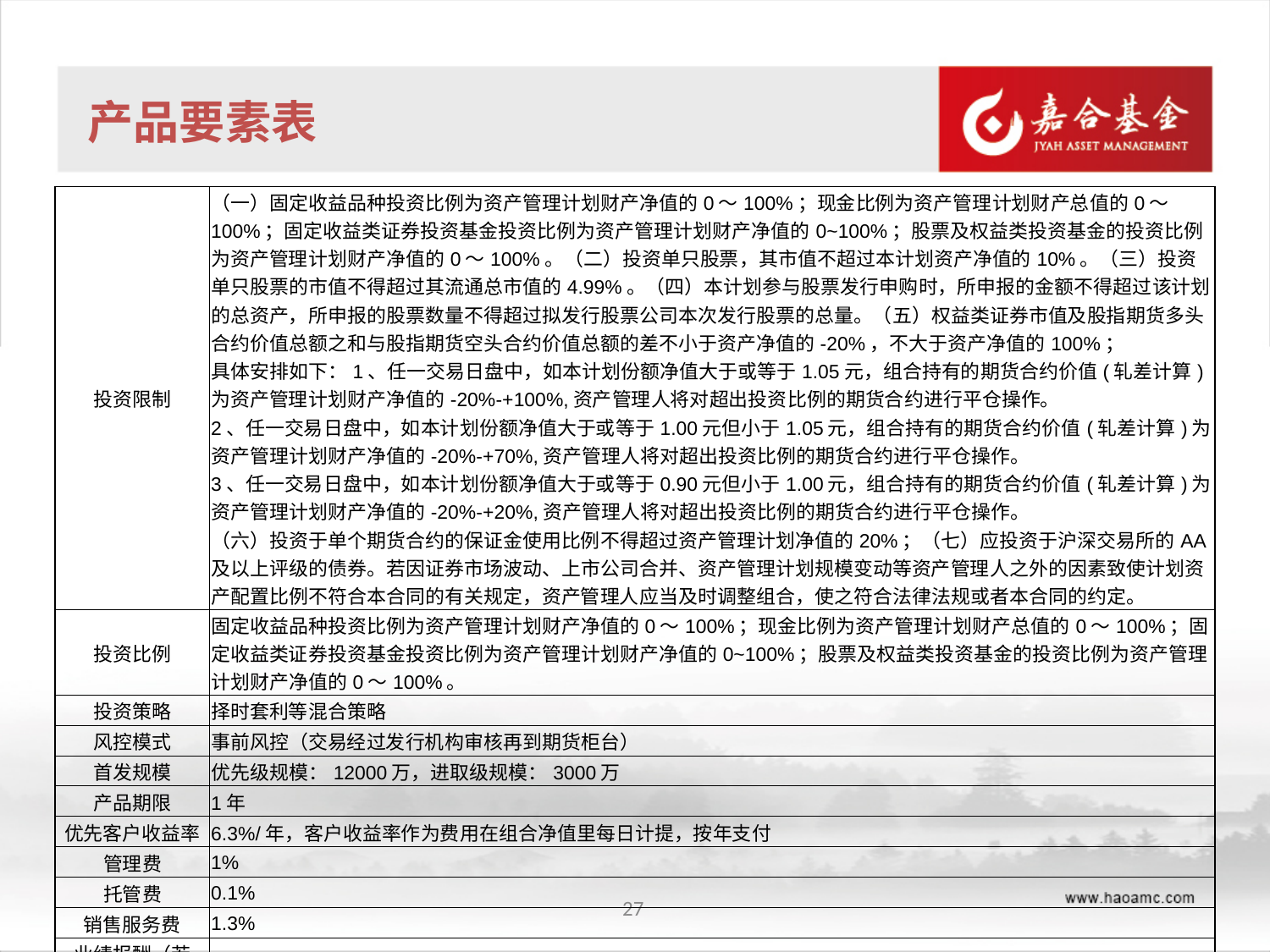

产品要素表
| 投资限制 | （一）固定收益品种投资比例为资产管理计划财产净值的0～100%；现金比例为资产管理计划财产总值的0～100%；固定收益类证券投资基金投资比例为资产管理计划财产净值的0~100%；股票及权益类投资基金的投资比例为资产管理计划财产净值的0～100%。（二）投资单只股票，其市值不超过本计划资产净值的10%。（三）投资单只股票的市值不得超过其流通总市值的4.99%。（四）本计划参与股票发行申购时，所申报的金额不得超过该计划的总资产，所申报的股票数量不得超过拟发行股票公司本次发行股票的总量。（五）权益类证券市值及股指期货多头合约价值总额之和与股指期货空头合约价值总额的差不小于资产净值的-20%，不大于资产净值的100%； 具体安排如下：1、任一交易日盘中，如本计划份额净值大于或等于1.05元，组合持有的期货合约价值(轧差计算)为资产管理计划财产净值的-20%-+100%,资产管理人将对超出投资比例的期货合约进行平仓操作。 2、任一交易日盘中，如本计划份额净值大于或等于1.00元但小于1.05元，组合持有的期货合约价值(轧差计算)为资产管理计划财产净值的-20%-+70%,资产管理人将对超出投资比例的期货合约进行平仓操作。 3、任一交易日盘中，如本计划份额净值大于或等于0.90元但小于1.00元，组合持有的期货合约价值(轧差计算)为资产管理计划财产净值的-20%-+20%,资产管理人将对超出投资比例的期货合约进行平仓操作。 （六）投资于单个期货合约的保证金使用比例不得超过资产管理计划净值的20%；（七）应投资于沪深交易所的AA及以上评级的债券。若因证券市场波动、上市公司合并、资产管理计划规模变动等资产管理人之外的因素致使计划资产配置比例不符合本合同的有关规定，资产管理人应当及时调整组合，使之符合法律法规或者本合同的约定。 |
| --- | --- |
| 投资比例 | 固定收益品种投资比例为资产管理计划财产净值的0～100%；现金比例为资产管理计划财产总值的0～100%；固定收益类证券投资基金投资比例为资产管理计划财产净值的0~100%；股票及权益类投资基金的投资比例为资产管理计划财产净值的0～100%。 |
| 投资策略 | 择时套利等混合策略 |
| 风控模式 | 事前风控（交易经过发行机构审核再到期货柜台） |
| 首发规模 | 优先级规模：12000万，进取级规模：3000万 |
| 产品期限 | 1年 |
| 优先客户收益率 | 6.3%/年，客户收益率作为费用在组合净值里每日计提，按年支付 |
| 管理费 | 1% |
| 托管费 | 0.1% |
| 销售服务费 | 1.3% |
| 业绩报酬（若有） | 超额收益部分(超出8%)提取20%业绩报酬 |
27